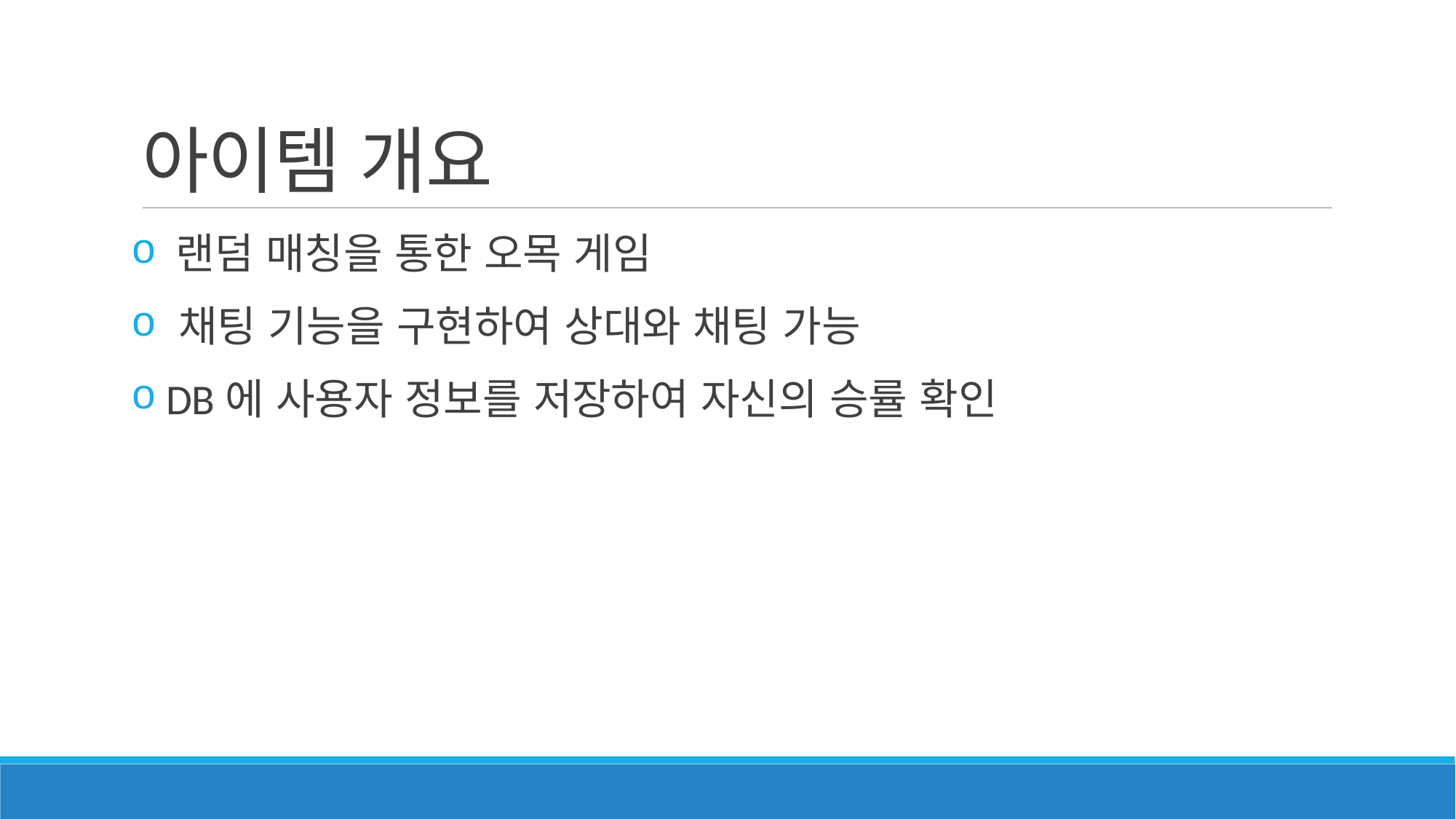

# 아이템 개요
 랜덤 매칭을 통한 오목 게임
 채팅 기능을 구현하여 상대와 채팅 가능
 DB에 사용자 정보를 저장하여 자신의 승률 확인